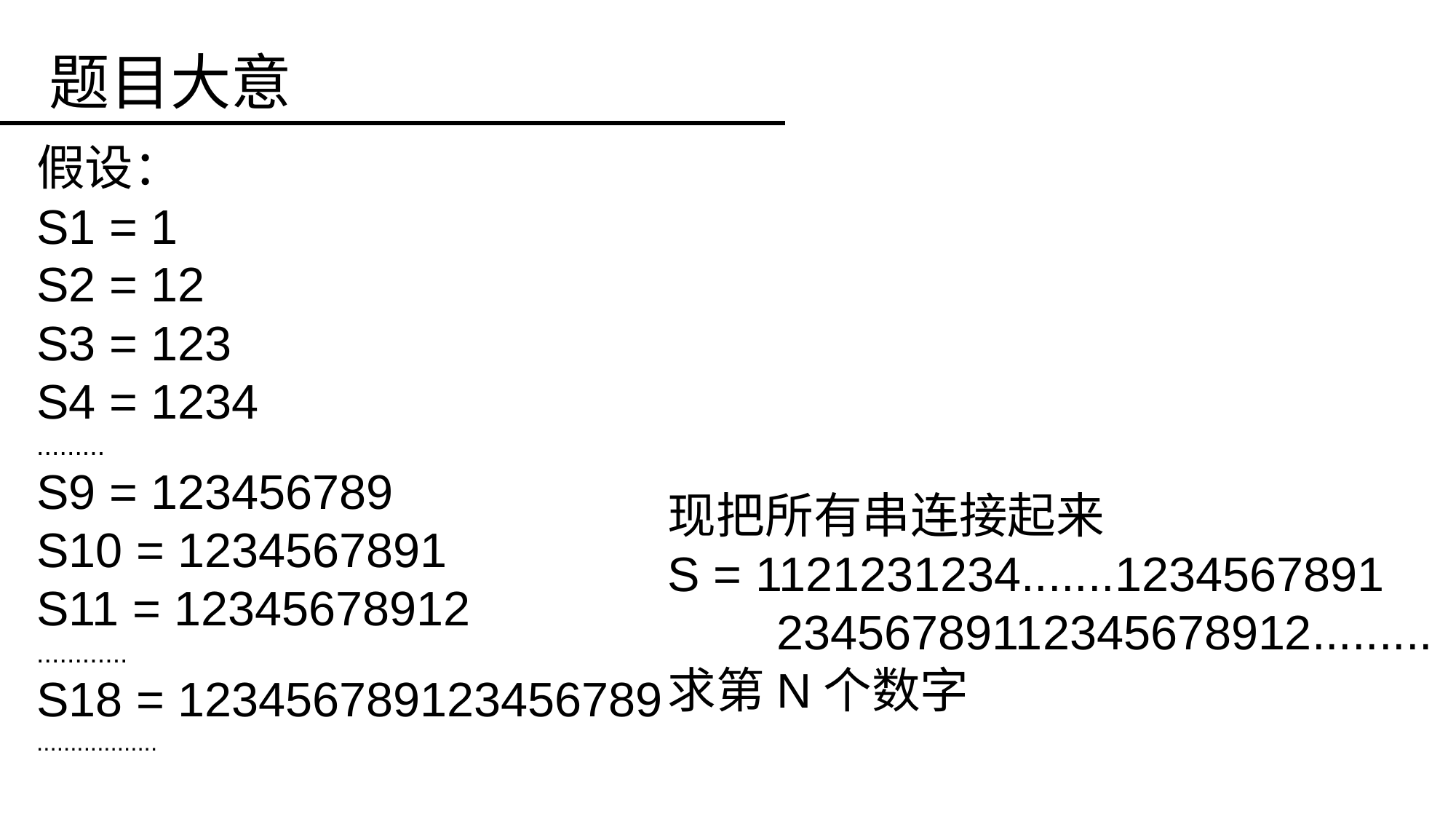

题目大意
假设：
S1 = 1
S2 = 12
S3 = 123
S4 = 1234
.........
S9 = 123456789
S10 = 1234567891
S11 = 12345678912
............
S18 = 123456789123456789
..................
现把所有串连接起来
S = 1121231234.......1234567891
	23456789112345678912.........
求第N个数字